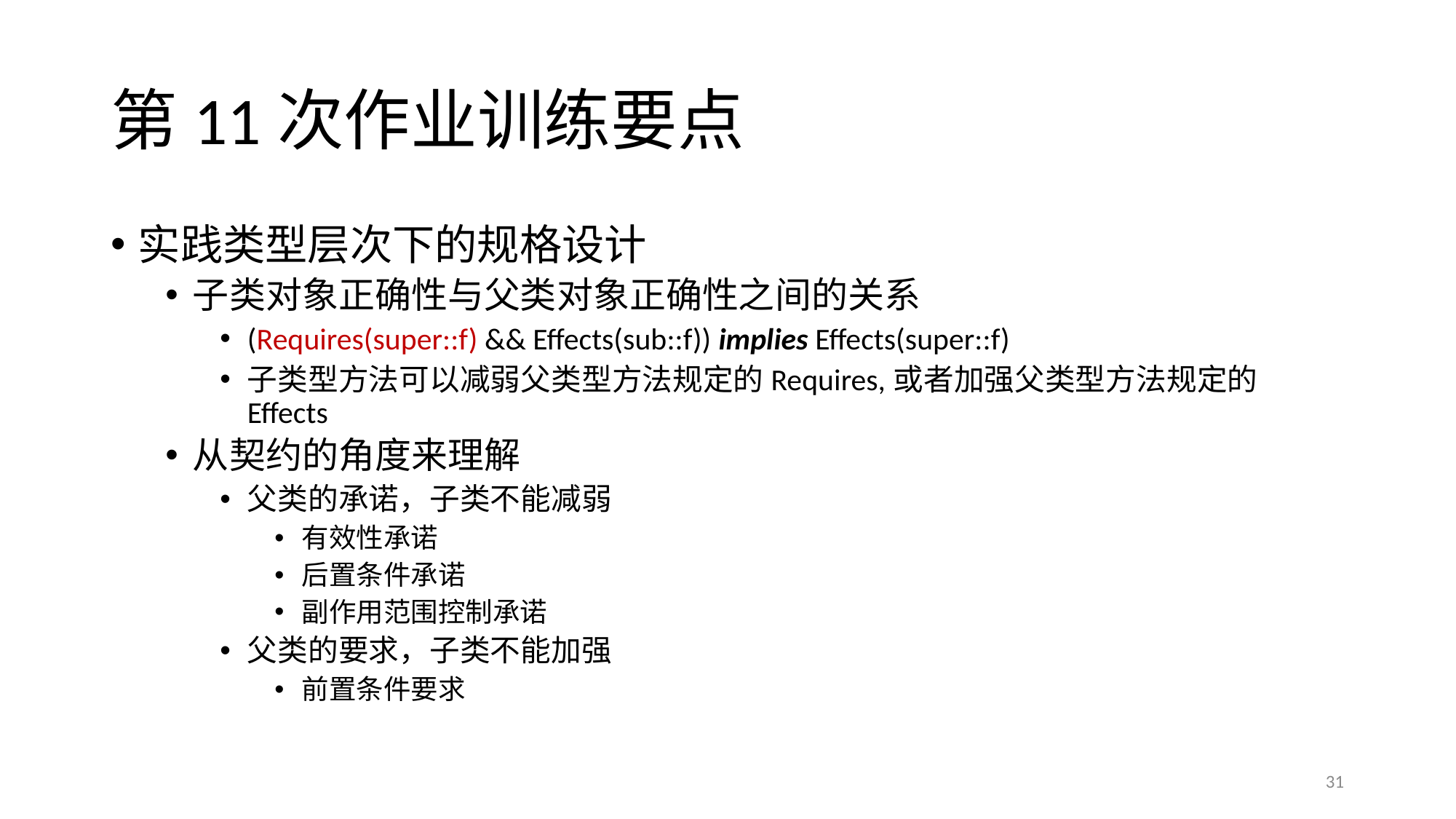

# 第11次作业训练要点
实践类型层次下的规格设计
子类对象正确性与父类对象正确性之间的关系
(Requires(super::f) && Effects(sub::f)) implies Effects(super::f)
子类型方法可以减弱父类型方法规定的Requires,或者加强父类型方法规定的Effects
从契约的角度来理解
父类的承诺，子类不能减弱
有效性承诺
后置条件承诺
副作用范围控制承诺
父类的要求，子类不能加强
前置条件要求
31